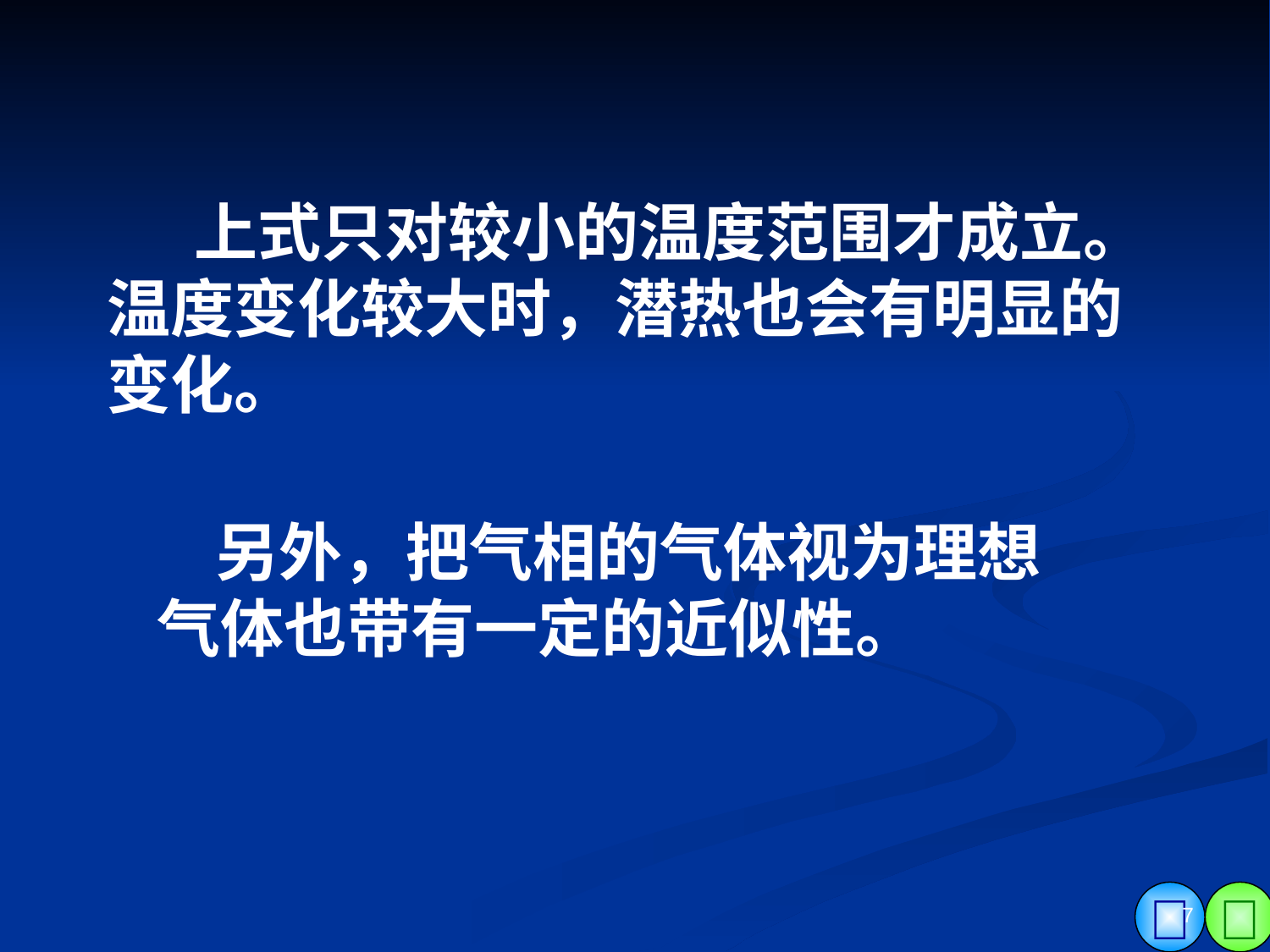

上式只对较小的温度范围才成立。温度变化较大时，潜热也会有明显的变化。
   另外，把气相的气体视为理想气体也带有一定的近似性。
7